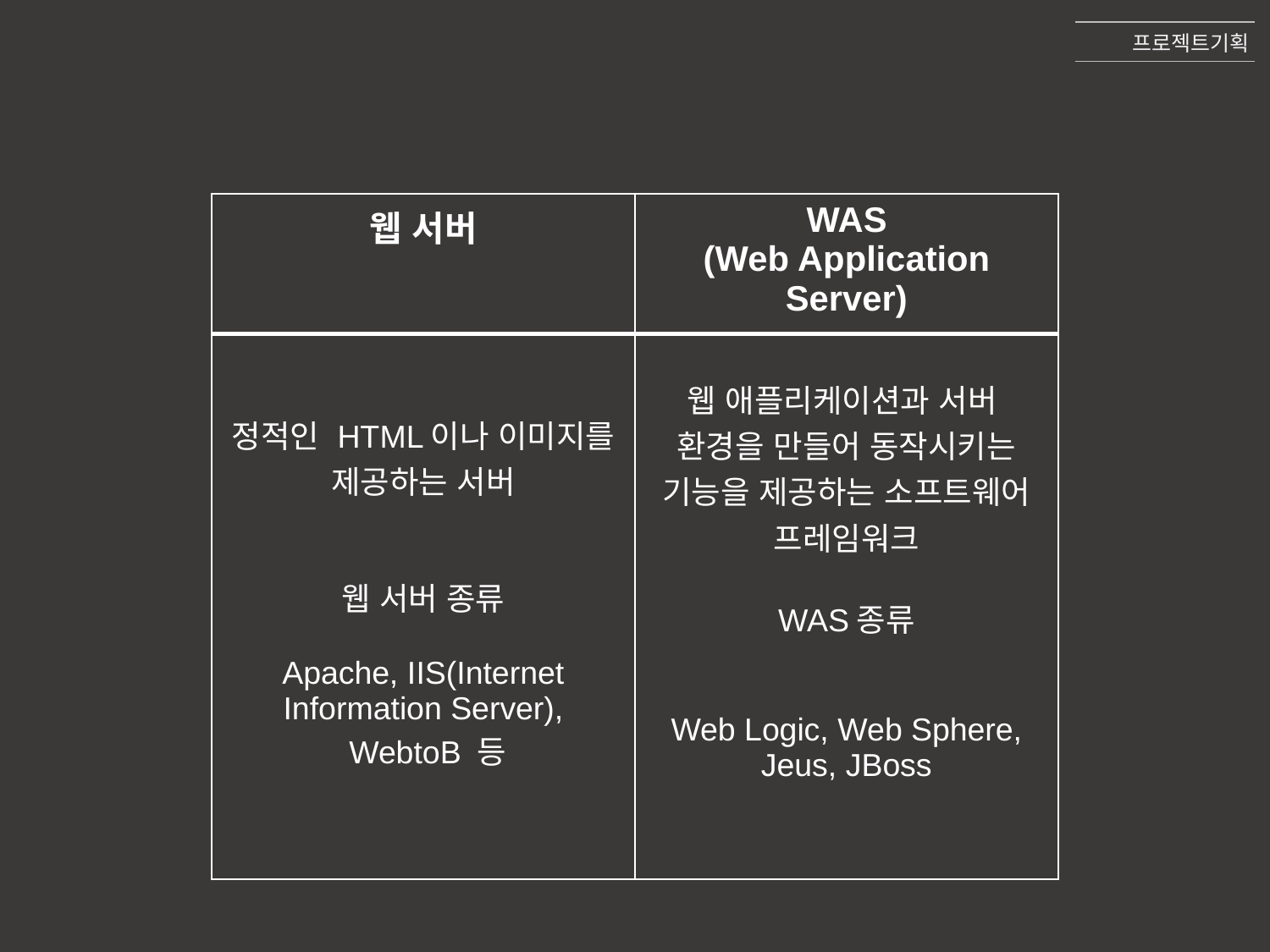

프로젝트기획
Ⅳ. 관련이론
| 웹 서버 | WAS (Web Application Server) |
| --- | --- |
| 정적인 HTML이나 이미지를 제공하는 서버 웹 서버 종류 Apache, IIS(Internet Information Server), WebtoB 등 | 웹 애플리케이션과 서버 환경을 만들어 동작시키는 기능을 제공하는 소프트웨어 프레임워크 WAS종류 Web Logic, Web Sphere, Jeus, JBoss |